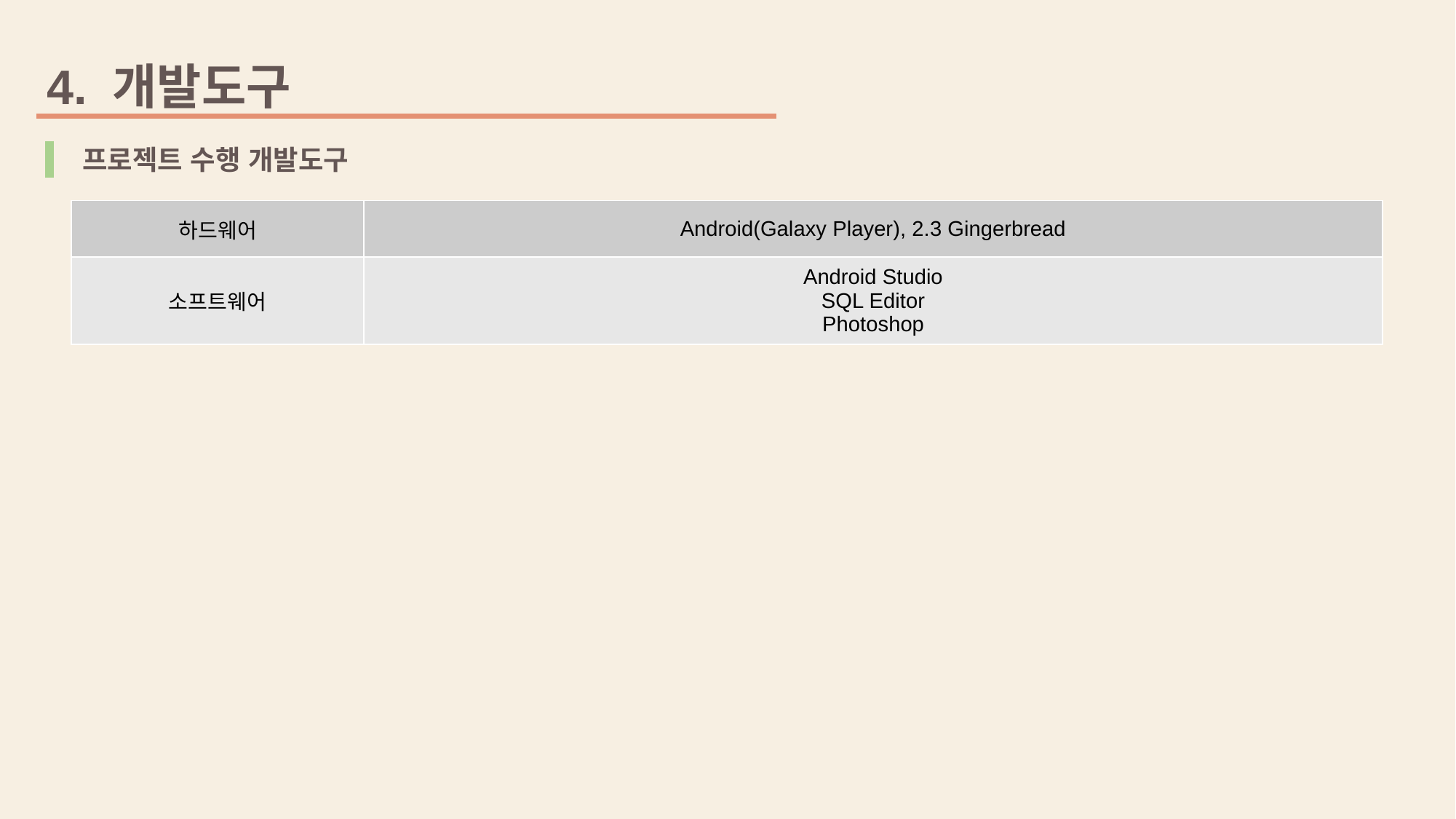

4. 개발도구
프로젝트 수행 개발도구
| 하드웨어 | Android(Galaxy Player), 2.3 Gingerbread |
| --- | --- |
| 소프트웨어 | Android Studio SQL Editor Photoshop |